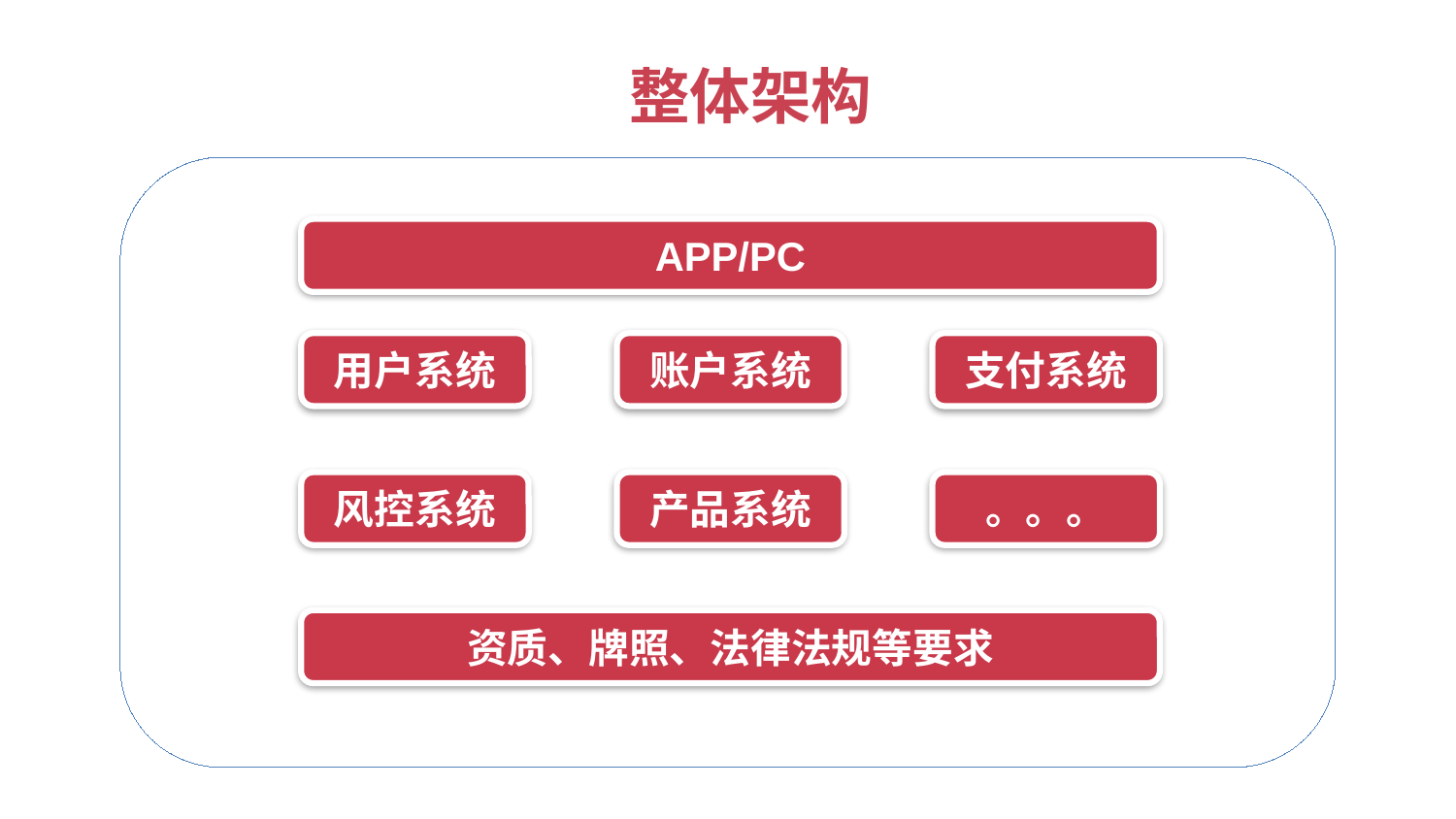

整体架构

APP/PC
用户系统
账户系统
支付系统
风控系统
产品系统
。。。
资质、牌照、法律法规等要求